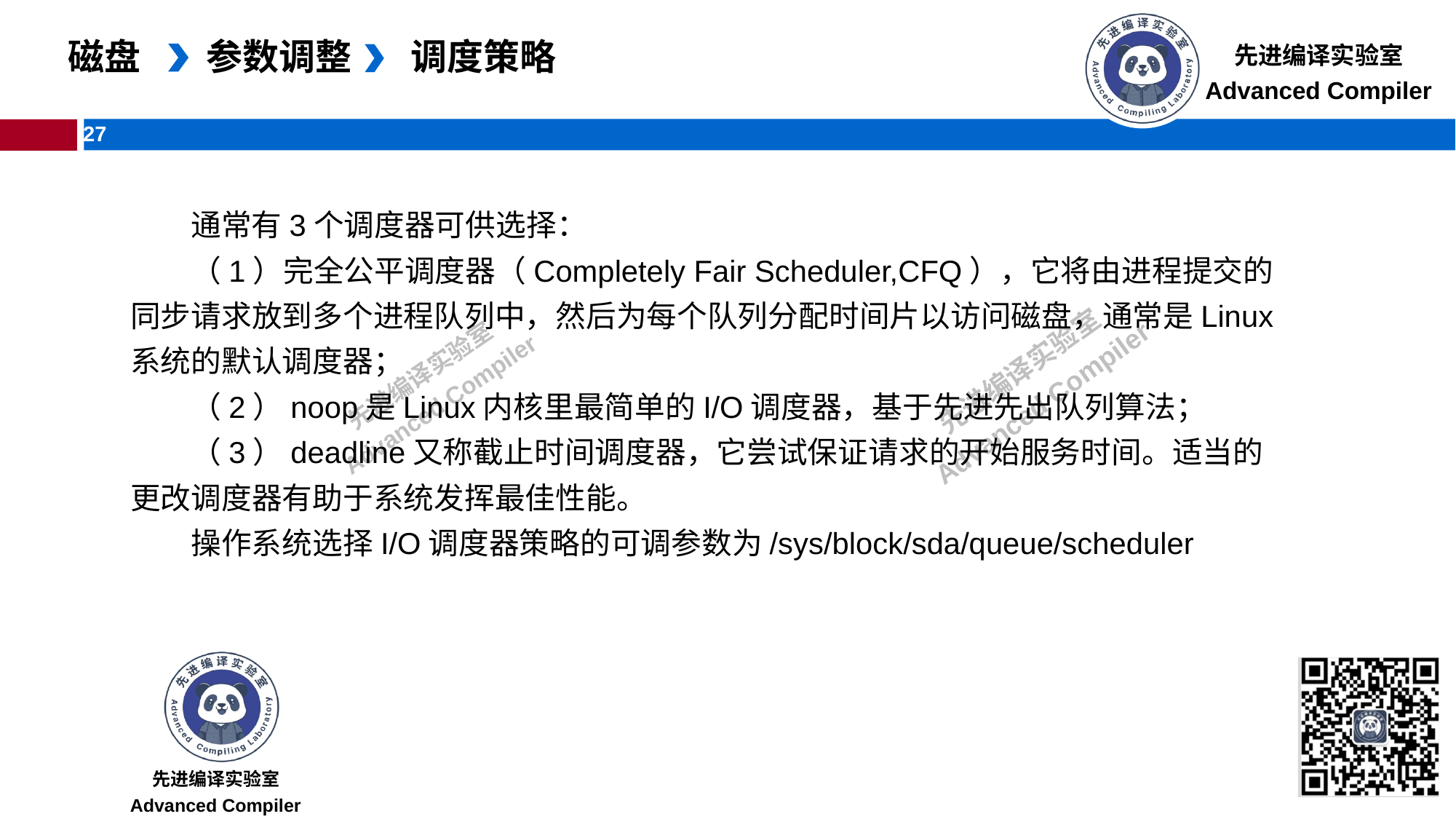

磁盘
参数调整
调度策略

通常有3个调度器可供选择：
（1）完全公平调度器（Completely Fair Scheduler,CFQ），它将由进程提交的同步请求放到多个进程队列中，然后为每个队列分配时间片以访问磁盘，通常是Linux系统的默认调度器；
（2）noop是Linux内核里最简单的I/O调度器，基于先进先出队列算法；
（3）deadline又称截止时间调度器，它尝试保证请求的开始服务时间。适当的更改调度器有助于系统发挥最佳性能。
操作系统选择I/O调度器策略的可调参数为/sys/block/sda/queue/scheduler